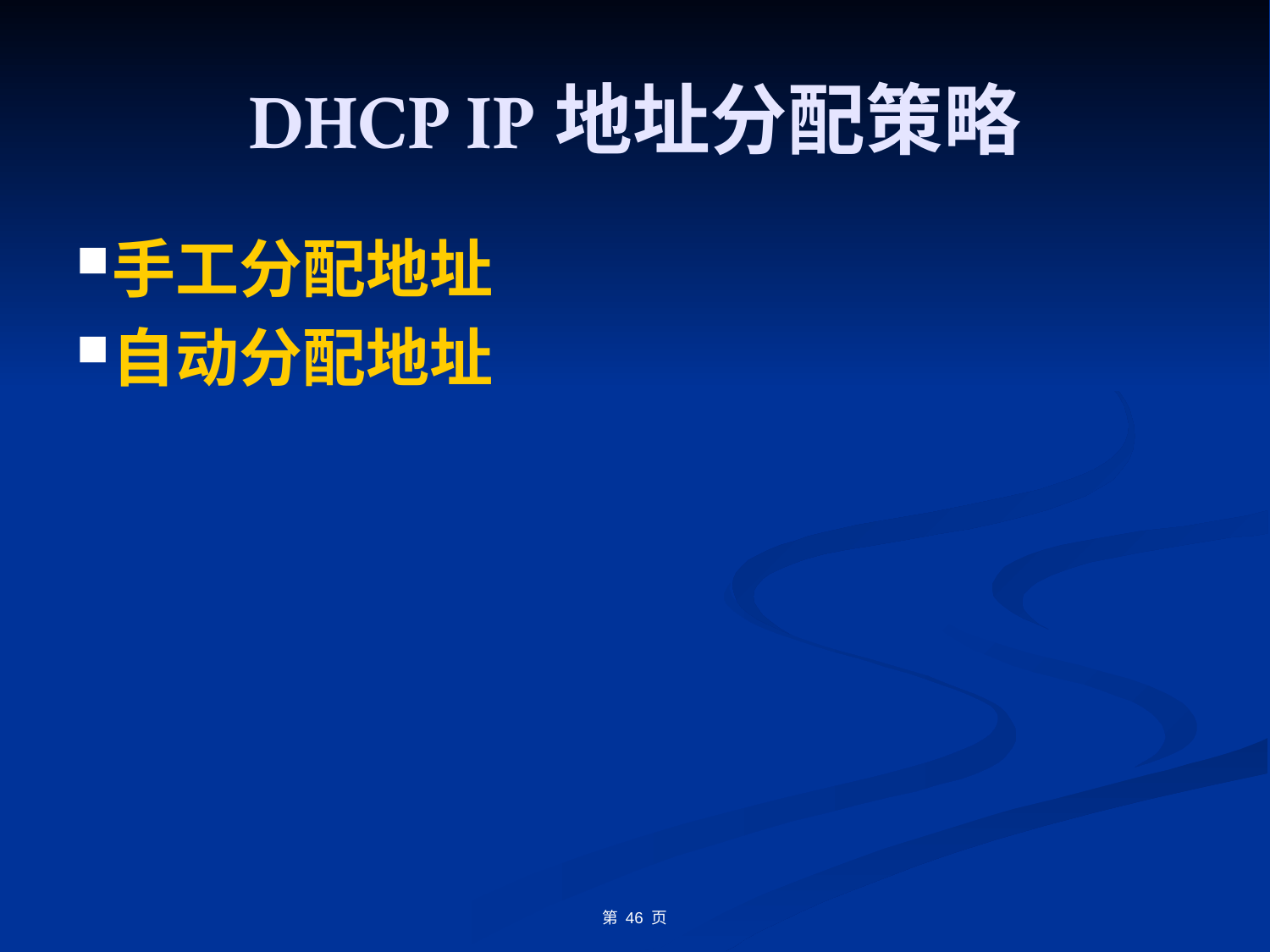

# DHCP IP地址分配策略
手工分配地址
自动分配地址
第 46 页